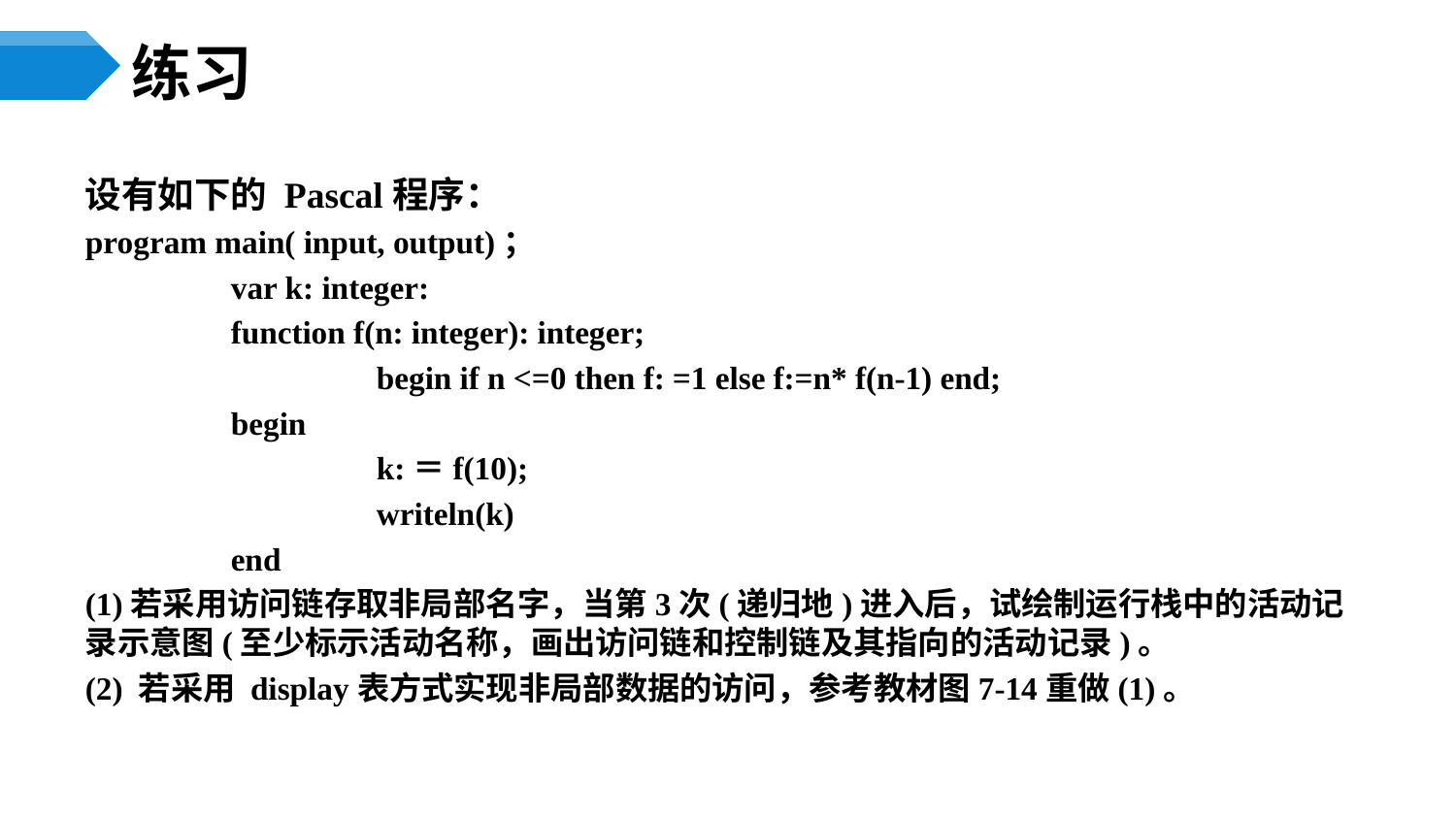

# 练习
设有如下的 Pascal程序：
program main( input, output)；
	var k: integer:
	function f(n: integer): integer;
		begin if n <=0 then f: =1 else f:=n* f(n-1) end;
	begin
		k:＝f(10);
		writeln(k)
	end
(1)若采用访问链存取非局部名字，当第3次(递归地)进入后，试绘制运行栈中的活动记录示意图(至少标示活动名称，画出访问链和控制链及其指向的活动记录)。
(2) 若采用 display表方式实现非局部数据的访问，参考教材图7-14重做(1)。